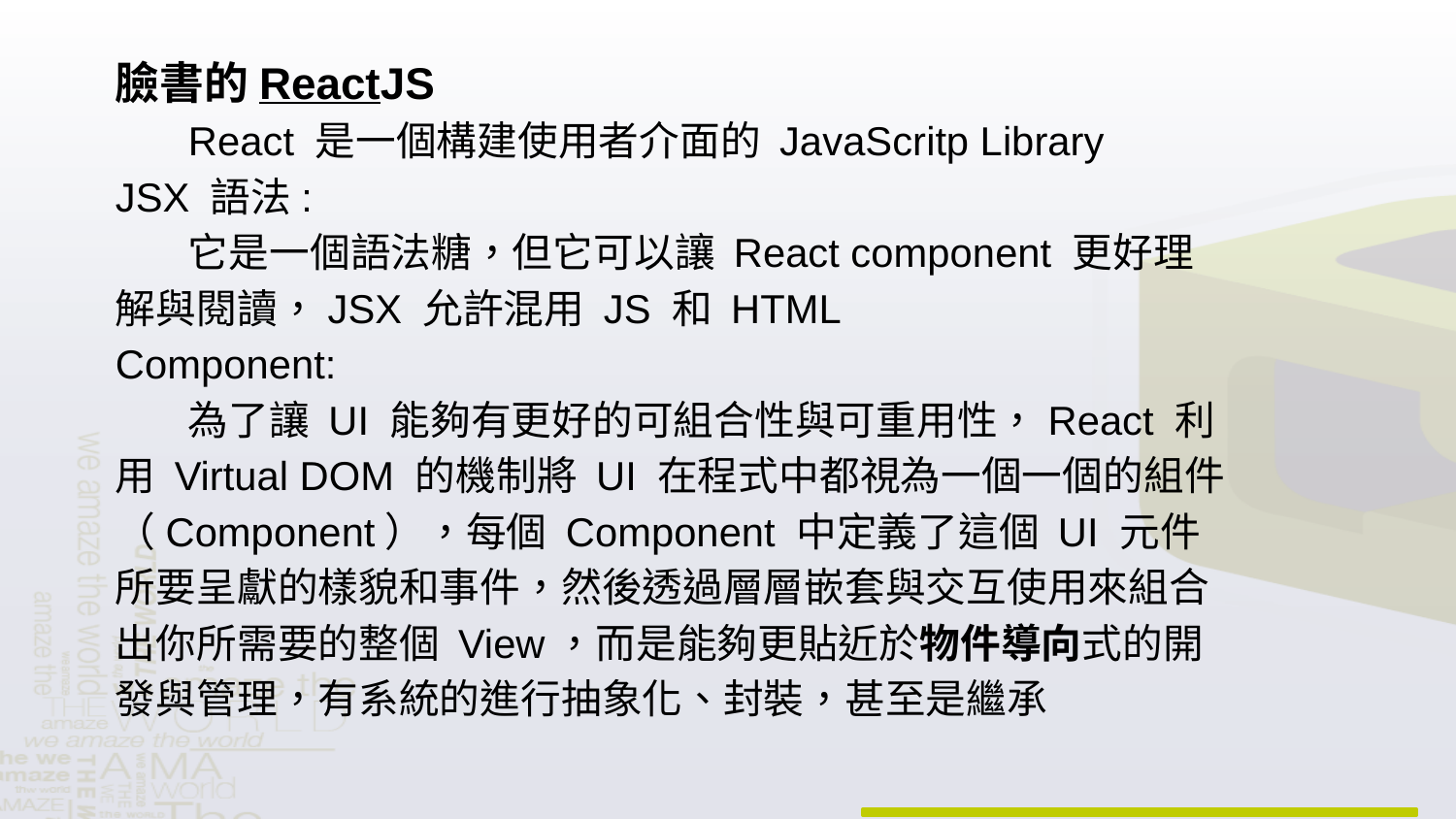

臉書的ReactJS
React 是一個構建使用者介面的 JavaScritp Library
JSX 語法:
它是一個語法糖，但它可以讓 React component 更好理解與閱讀，JSX 允許混用 JS 和 HTML
Component:
為了讓 UI 能夠有更好的可組合性與可重用性，React 利用 Virtual DOM 的機制將 UI 在程式中都視為一個一個的組件（Component），每個 Component 中定義了這個 UI 元件所要呈獻的樣貌和事件，然後透過層層嵌套與交互使用來組合出你所需要的整個 View，而是能夠更貼近於物件導向式的開發與管理，有系統的進行抽象化、封裝，甚至是繼承